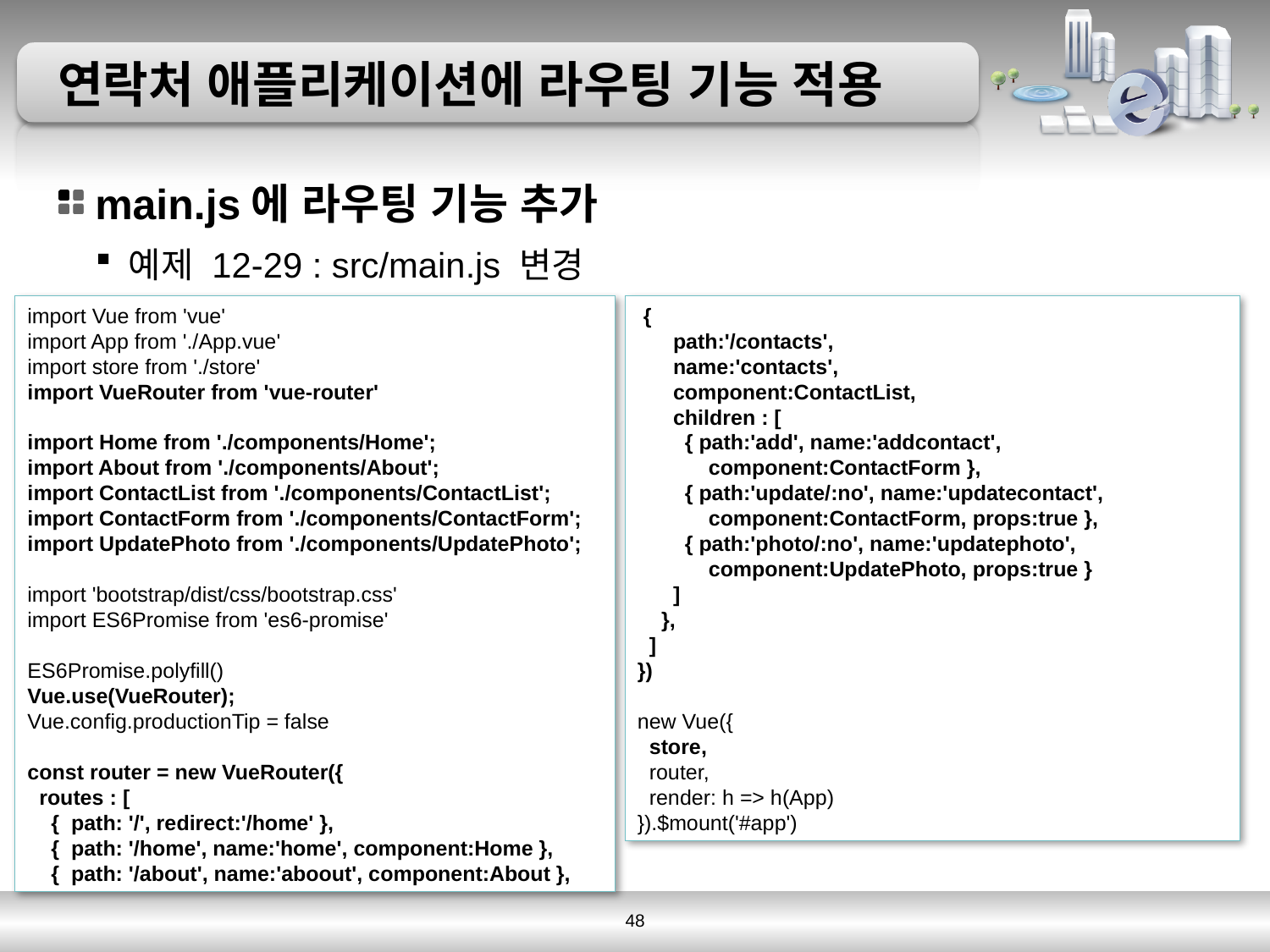

# 연락처 애플리케이션에 라우팅 기능 적용
main.js에 라우팅 기능 추가
예제 12-29 : src/main.js 변경
import Vue from 'vue'
import App from './App.vue'
import store from './store'
import VueRouter from 'vue-router'

import Home from './components/Home';
import About from './components/About';
import ContactList from './components/ContactList';
import ContactForm from './components/ContactForm';
import UpdatePhoto from './components/UpdatePhoto';

import 'bootstrap/dist/css/bootstrap.css'
import ES6Promise from 'es6-promise'

ES6Promise.polyfill()
Vue.use(VueRouter);
Vue.config.productionTip = false

const router = new VueRouter({
  routes : [
    {  path: '/', redirect:'/home' },
    {  path: '/home', name:'home', component:Home },
    {  path: '/about', name:'aboout', component:About },
 {
      path:'/contacts',
      name:'contacts',
      component:ContactList,
      children : [
        { path:'add', name:'addcontact',
            component:ContactForm },
        { path:'update/:no', name:'updatecontact',
            component:ContactForm, props:true },
        { path:'photo/:no', name:'updatephoto',
            component:UpdatePhoto, props:true }
      ]
    },
  ]
})

new Vue({
  store,
  router,
  render: h => h(App)
}).$mount('#app')